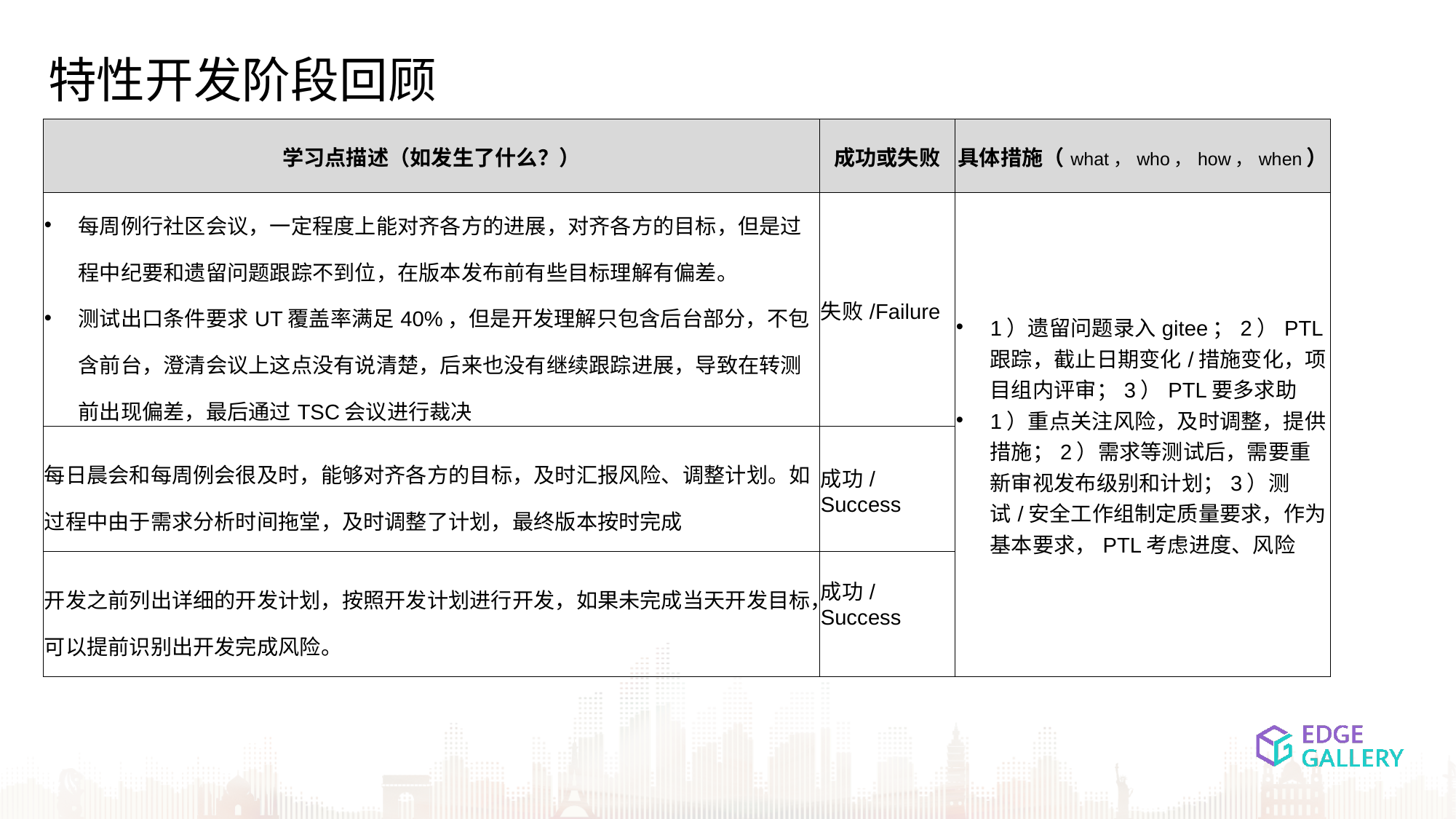

# 特性开发阶段回顾
| 学习点描述（如发生了什么？） | 成功或失败 | 具体措施（what，who，how，when） |
| --- | --- | --- |
| 每周例行社区会议，一定程度上能对齐各方的进展，对齐各方的目标，但是过程中纪要和遗留问题跟踪不到位，在版本发布前有些目标理解有偏差。 测试出口条件要求UT覆盖率满足40%，但是开发理解只包含后台部分，不包含前台，澄清会议上这点没有说清楚，后来也没有继续跟踪进展，导致在转测前出现偏差，最后通过TSC会议进行裁决 | 失败/Failure | 1）遗留问题录入gitee；2）PTL跟踪，截止日期变化/措施变化，项目组内评审；3）PTL要多求助 1）重点关注风险，及时调整，提供措施；2）需求等测试后，需要重新审视发布级别和计划；3）测试/安全工作组制定质量要求，作为基本要求，PTL考虑进度、风险 |
| 每日晨会和每周例会很及时，能够对齐各方的目标，及时汇报风险、调整计划。如过程中由于需求分析时间拖堂，及时调整了计划，最终版本按时完成 | 成功/Success |  |
| 开发之前列出详细的开发计划，按照开发计划进行开发，如果未完成当天开发目标，可以提前识别出开发完成风险。 | 成功/Success |  |